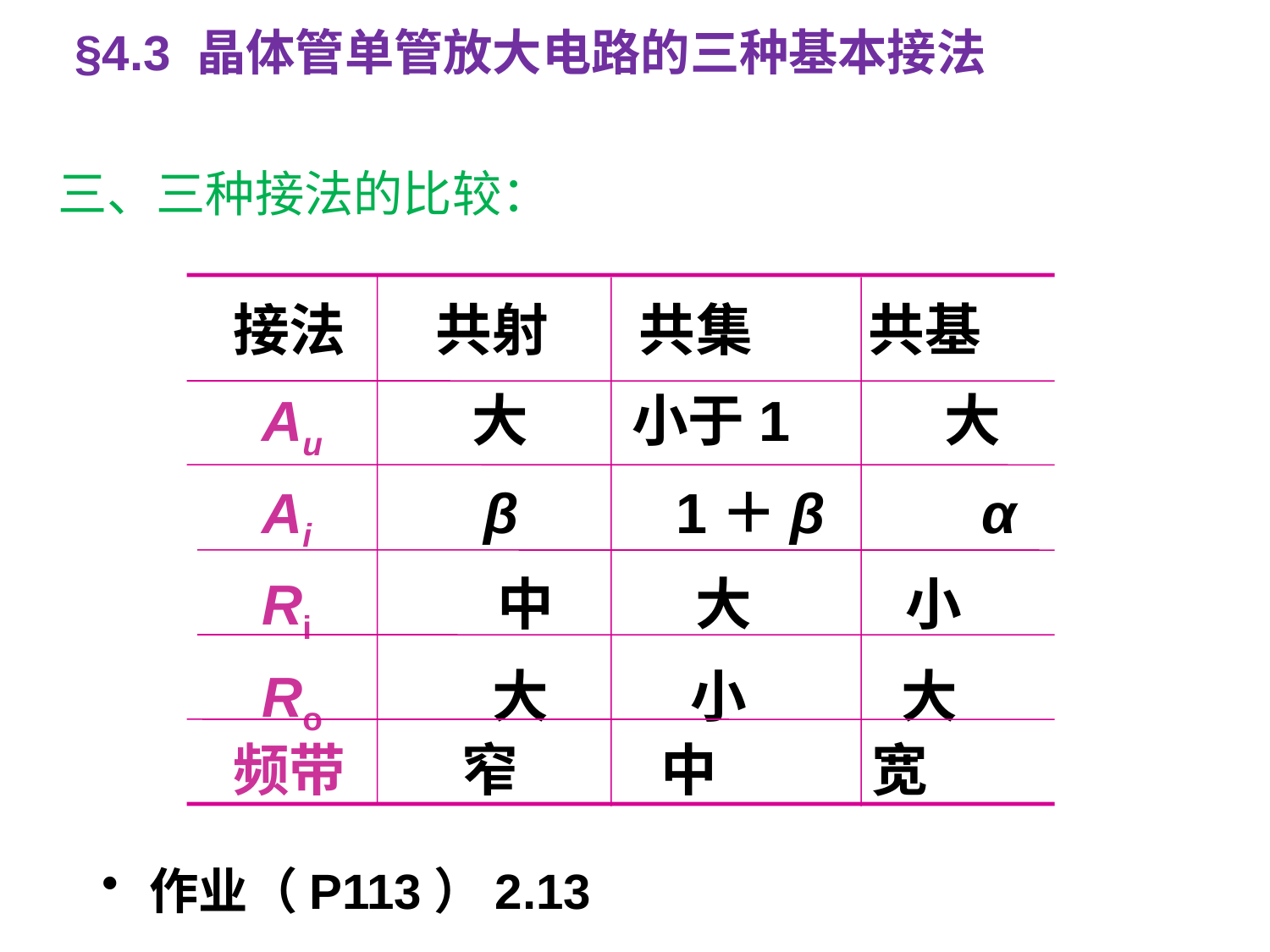

§4.3 晶体管单管放大电路的三种基本接法
# 三、三种接法的比较：

    接法       共射       共集         共基
      Au               大        小于1         大
      Ai           β          1＋β          α
      Ri           中           大            小
      Ro          大           小            大
    频带         窄           中            宽

作业（P113）2.13